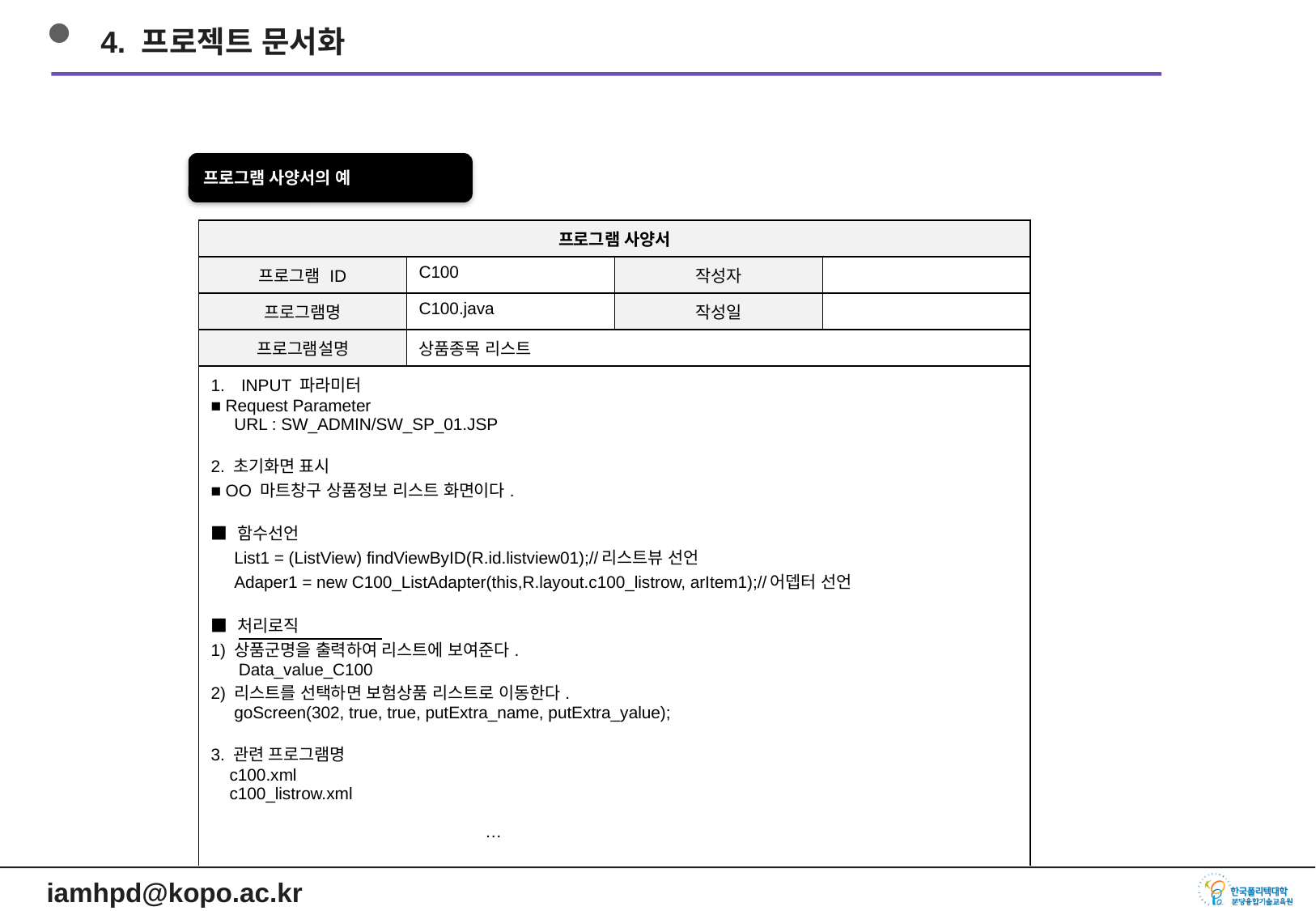

4. 프로젝트 문서화
프로그램 사양서의 예
| 프로그램 사양서 |  |  |  |
| --- | --- | --- | --- |
| 프로그램 ID | C100 | 작성자 |  |
| 프로그램명 | C100.java | 작성일 |  |
| 프로그램설명 | 상품종목 리스트 |  |  |
| INPUT 파라미터 ■ Request Parameter URL : SW\_ADMIN/SW\_SP\_01.JSP 2. 초기화면 표시 ■ OO 마트창구 상품정보 리스트 화면이다. ■ 함수선언 List1 = (ListView) findViewByID(R.id.listview01);//리스트뷰 선언 Adaper1 = new C100\_ListAdapter(this,R.layout.c100\_listrow, arItem1);//어뎁터 선언 ■ 처리로직 1) 상품군명을 출력하여 리스트에 보여준다. Data\_value\_C100 2) 리스트를 선택하면 보험상품 리스트로 이동한다. goScreen(302, true, true, putExtra\_name, putExtra\_yalue); 3. 관련 프로그램명 c100.xml c100\_listrow.xml … |  |  |  |